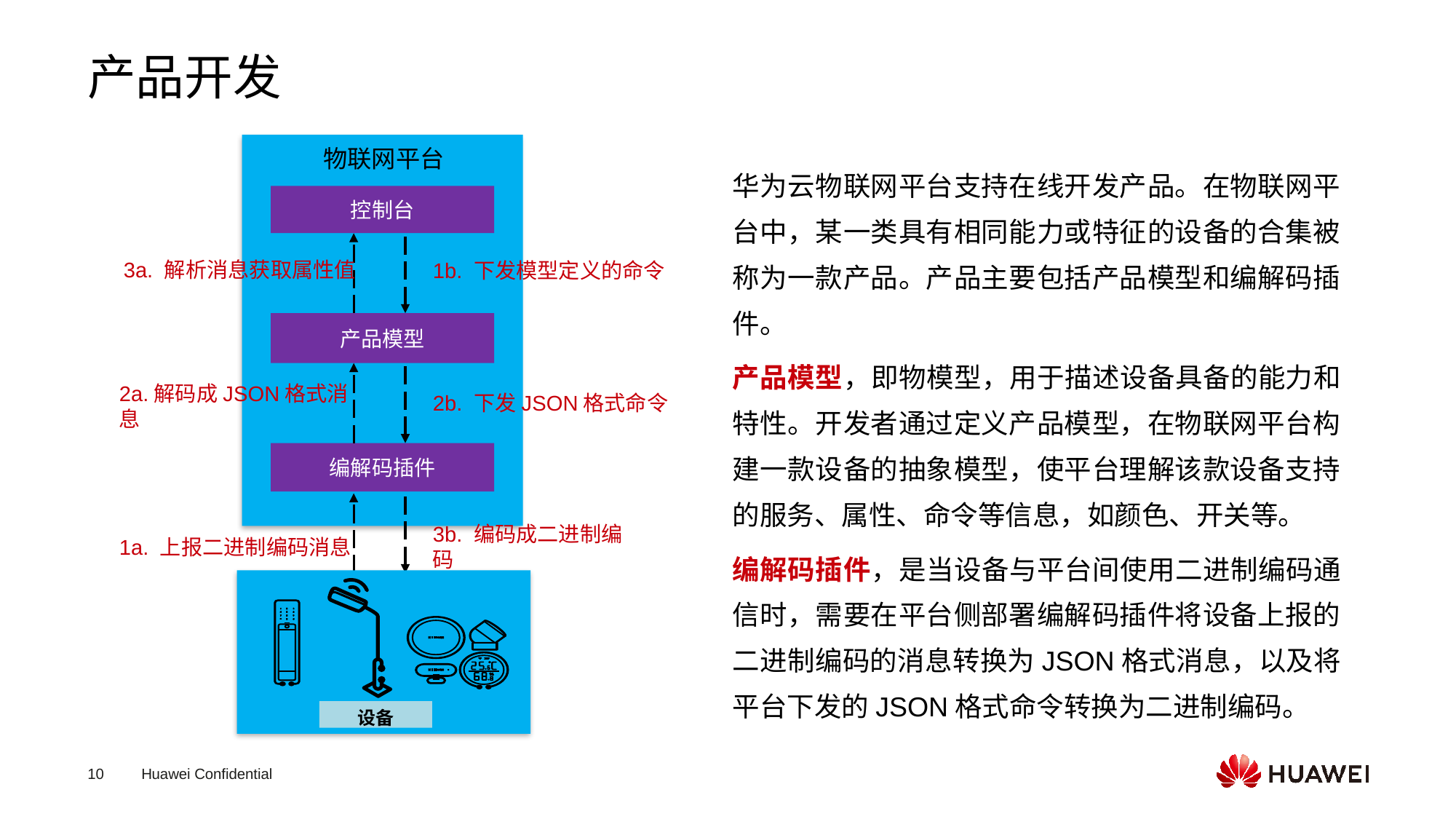

# 产品开发

物联网平台
控制台
3a. 解析消息获取属性值
1b. 下发模型定义的命令
产品模型
2b. 下发JSON格式命令
2a.解码成JSON格式消息
编解码插件
1a. 上报二进制编码消息
3b. 编码成二进制编码

设备
华为云物联网平台支持在线开发产品。在物联网平台中，某一类具有相同能力或特征的设备的合集被称为一款产品。产品主要包括产品模型和编解码插件。
产品模型，即物模型，用于描述设备具备的能力和特性。开发者通过定义产品模型，在物联网平台构建一款设备的抽象模型，使平台理解该款设备支持的服务、属性、命令等信息，如颜色、开关等。
编解码插件，是当设备与平台间使用二进制编码通信时，需要在平台侧部署编解码插件将设备上报的二进制编码的消息转换为JSON格式消息，以及将平台下发的JSON格式命令转换为二进制编码。